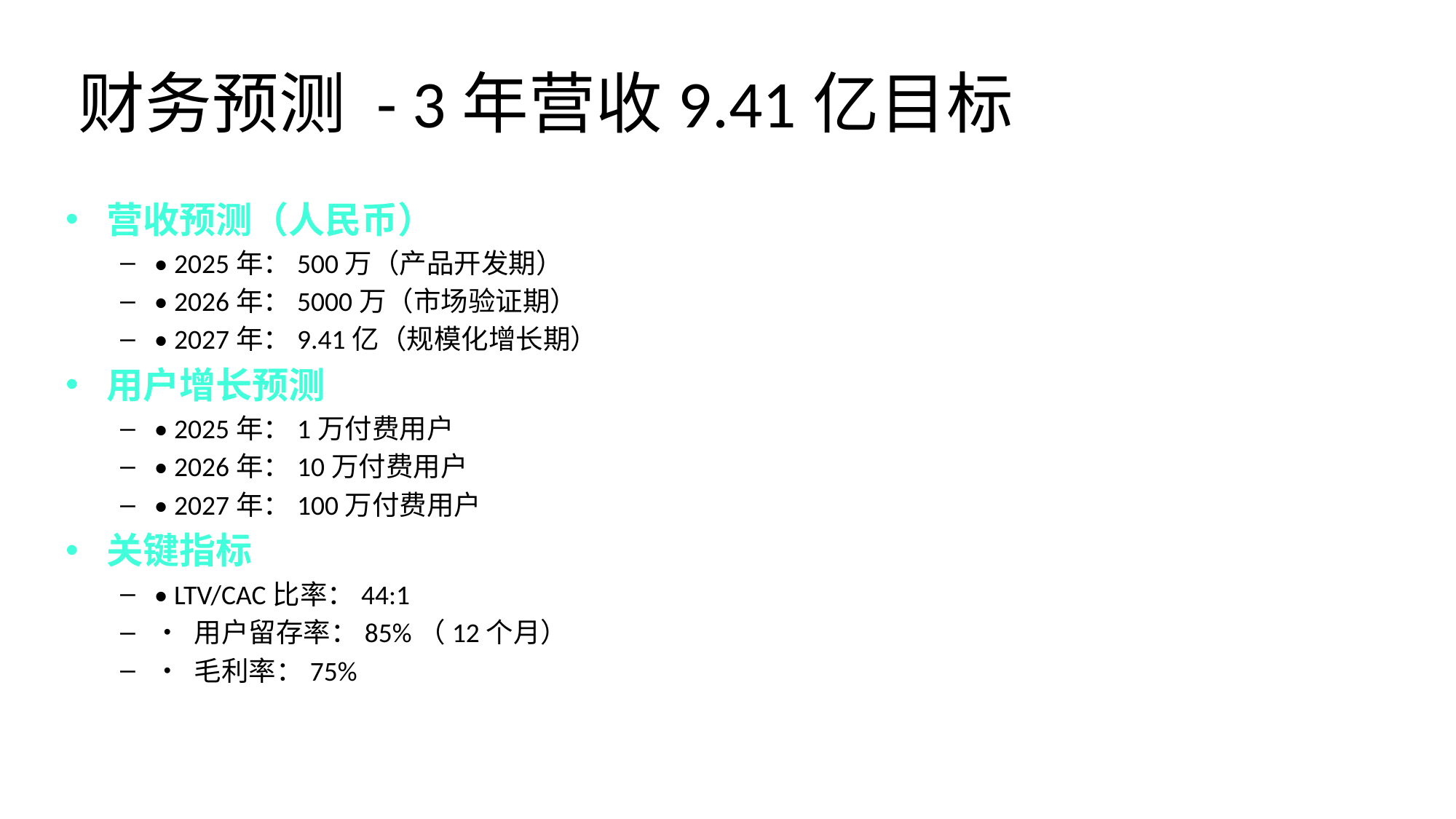

# 财务预测 - 3年营收9.41亿目标
营收预测（人民币）
• 2025年：500万（产品开发期）
• 2026年：5000万（市场验证期）
• 2027年：9.41亿（规模化增长期）
用户增长预测
• 2025年：1万付费用户
• 2026年：10万付费用户
• 2027年：100万付费用户
关键指标
• LTV/CAC比率：44:1
• 用户留存率：85%（12个月）
• 毛利率：75%